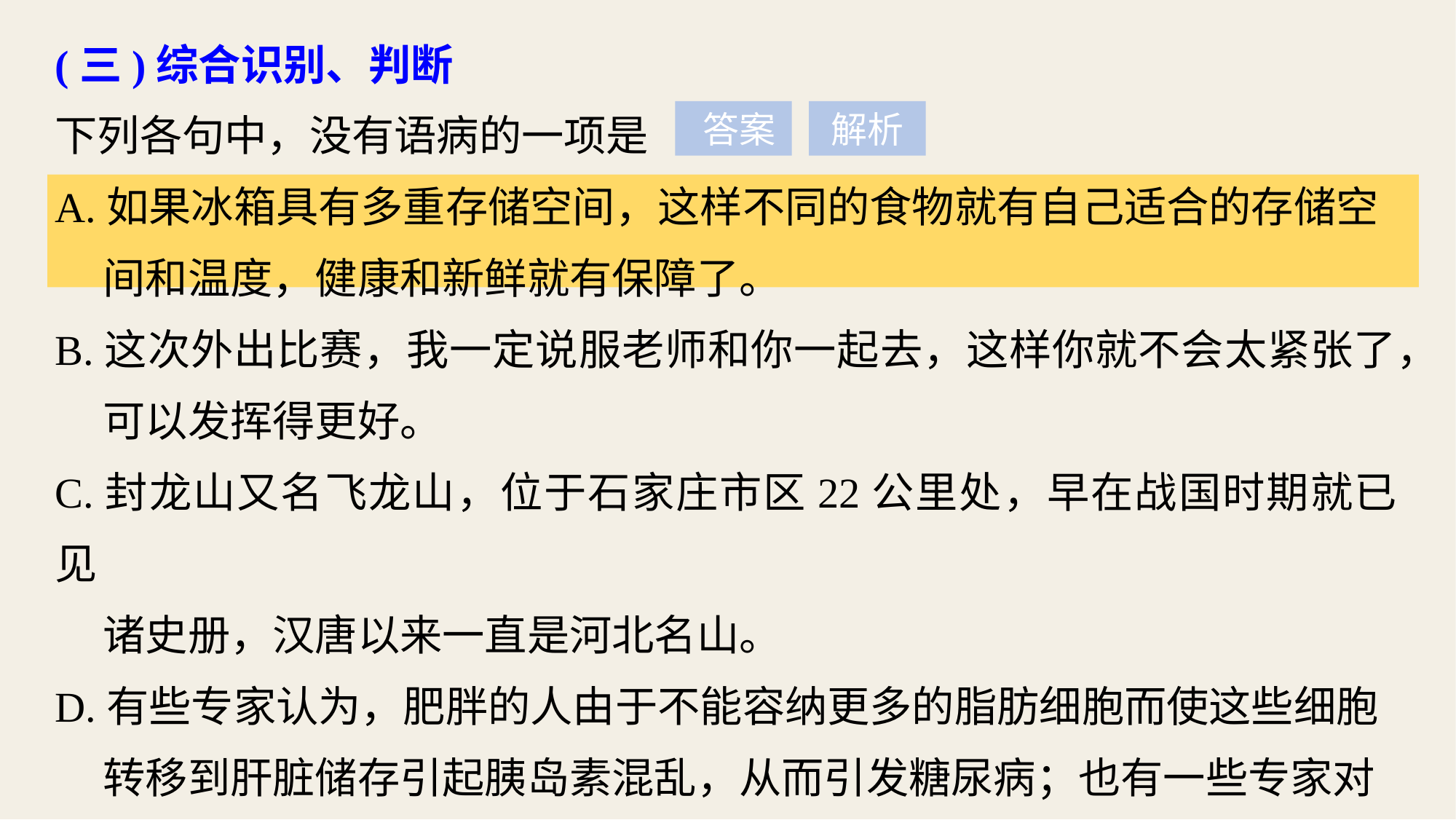

(三)综合识别、判断
下列各句中，没有语病的一项是
A.如果冰箱具有多重存储空间，这样不同的食物就有自己适合的存储空
    间和温度，健康和新鲜就有保障了。
B.这次外出比赛，我一定说服老师和你一起去，这样你就不会太紧张了，
    可以发挥得更好。
C.封龙山又名飞龙山，位于石家庄市区22公里处，早在战国时期就已见
    诸史册，汉唐以来一直是河北名山。
D.有些专家认为，肥胖的人由于不能容纳更多的脂肪细胞而使这些细胞
    转移到肝脏储存引起胰岛素混乱，从而引发糖尿病；也有一些专家对
    此有不同的看法。但最新的研究成果否定了这种认识。
 答案
解析